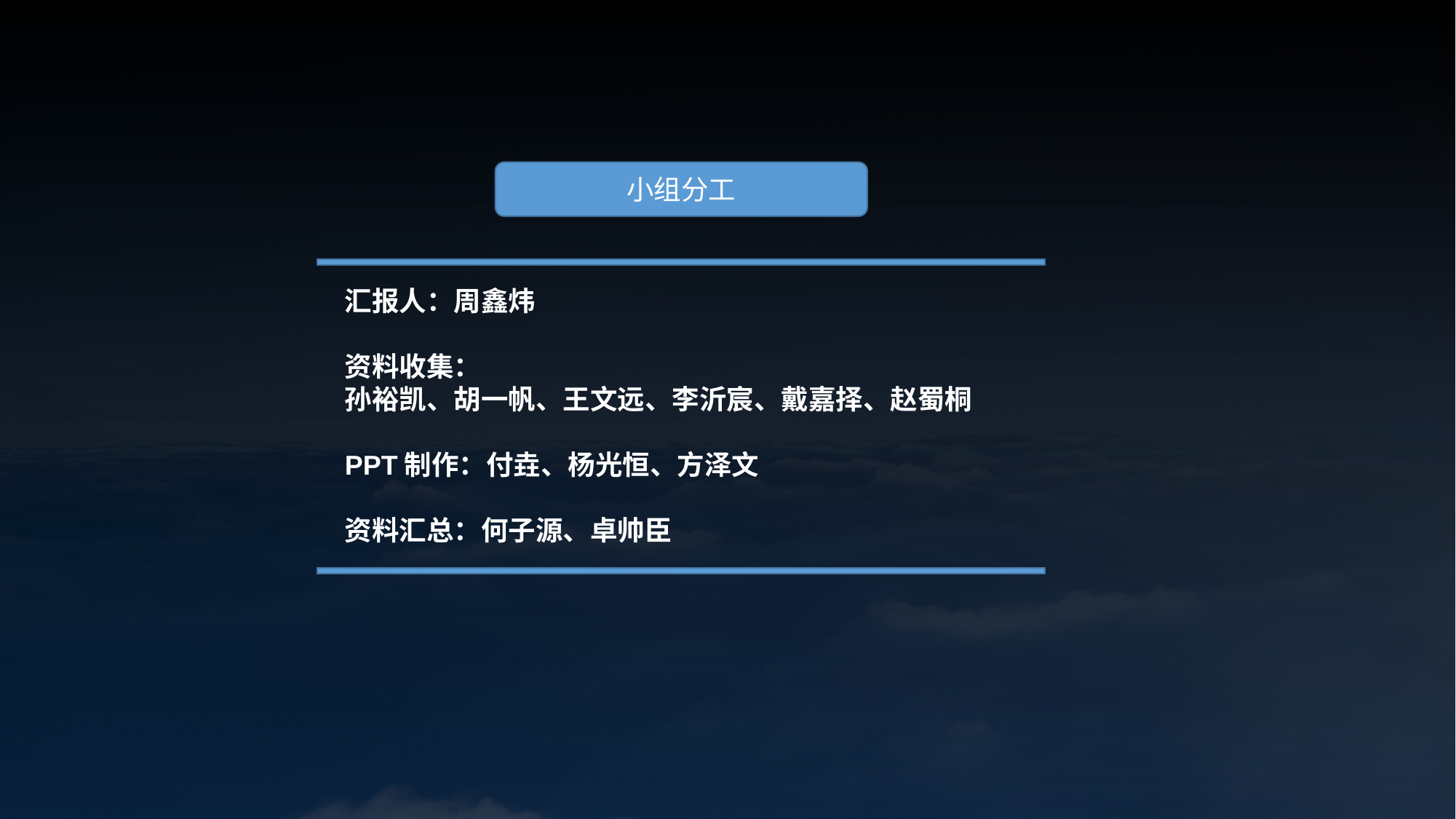

小组分工

汇报人：周鑫炜

资料收集：
孙裕凯、胡一帆、王文远、李沂宸、戴嘉择、赵蜀桐

PPT制作：付垚、杨光恒、方泽文

资料汇总：何子源、卓帅臣